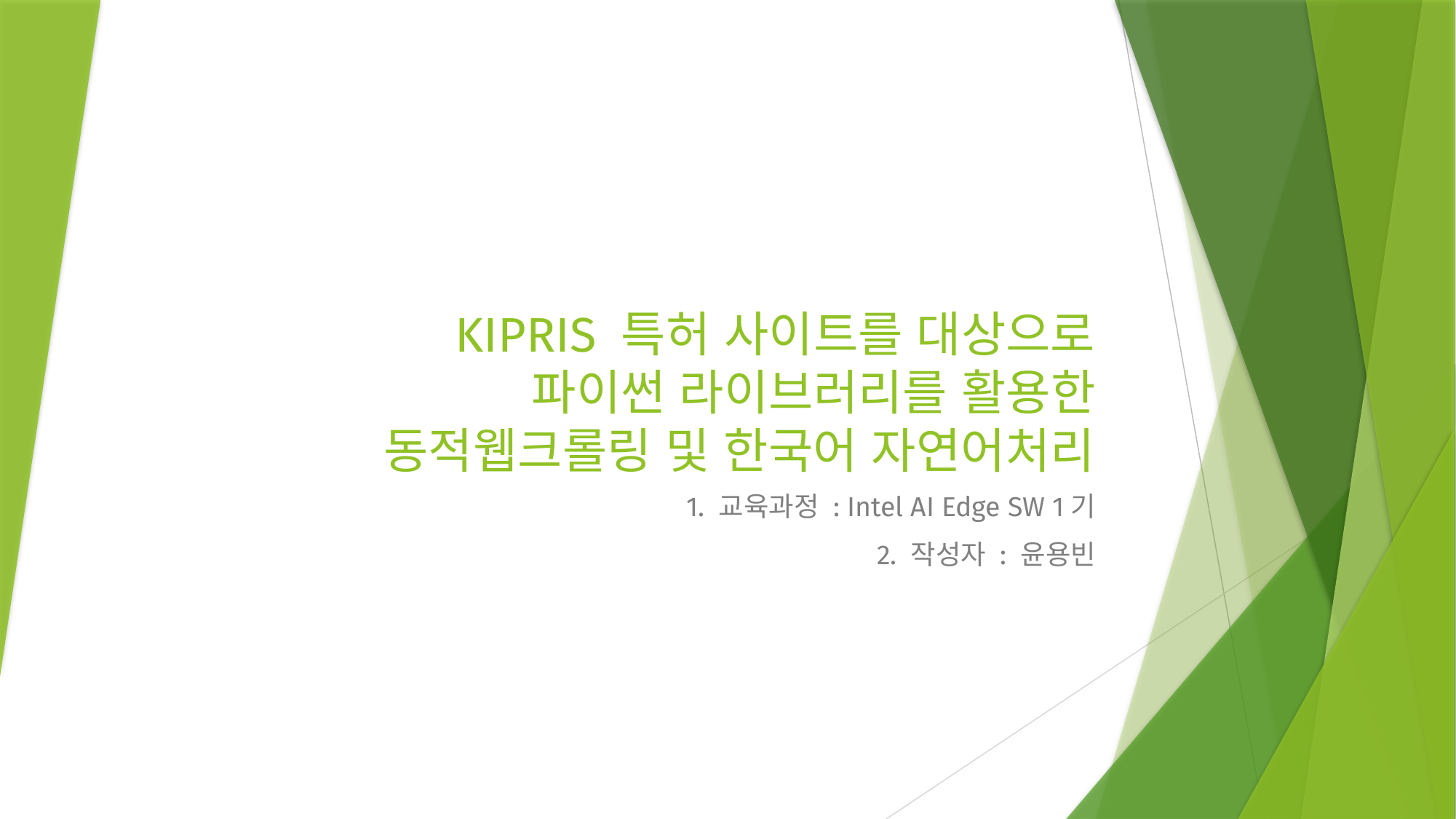

# KIPRIS 특허 사이트를 대상으로 파이썬 라이브러리를 활용한 동적웹크롤링 및 한국어 자연어처리
1. 교육과정 : Intel AI Edge SW 1기
2. 작성자 : 윤용빈